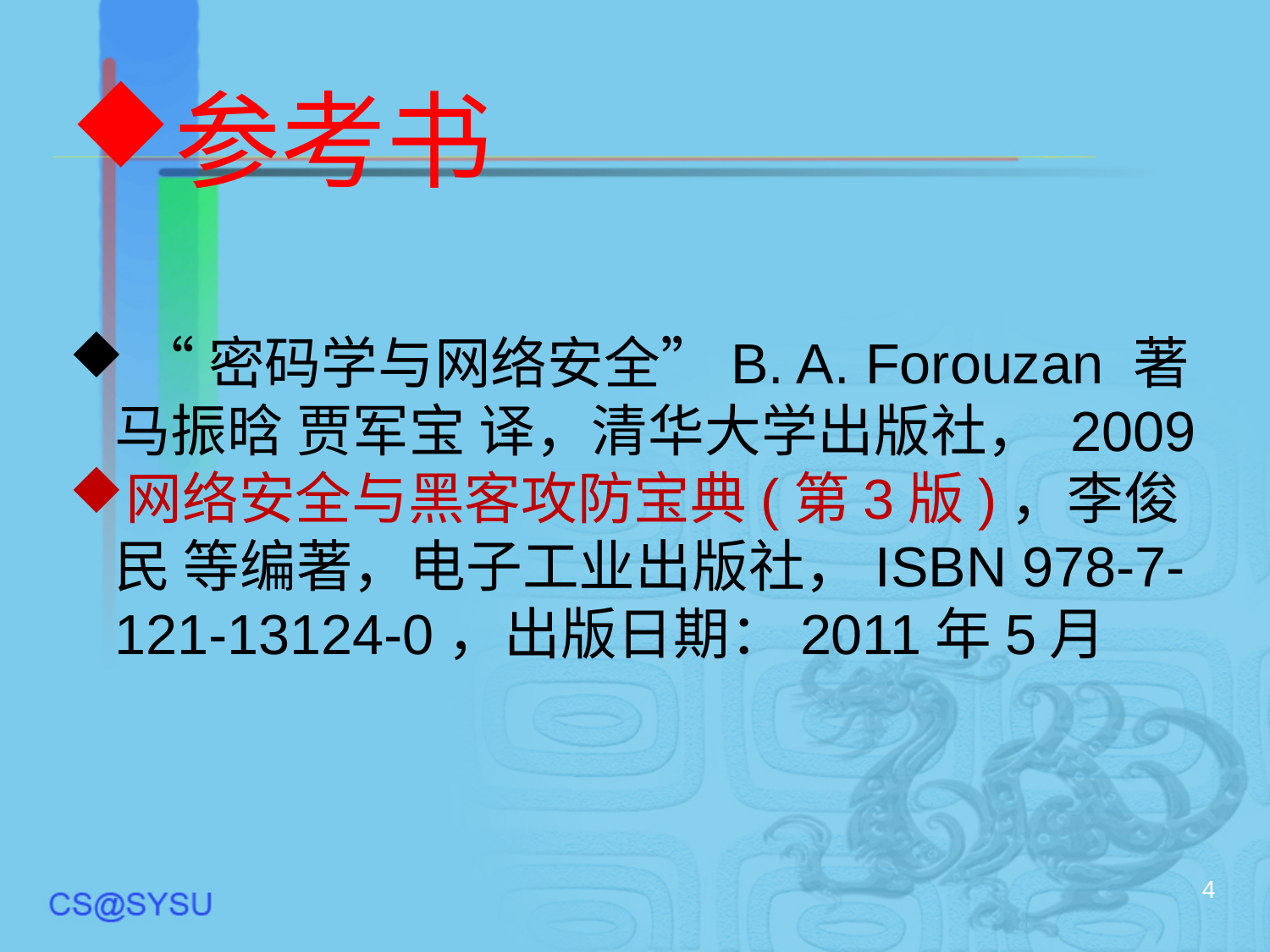

参考书

 “密码学与网络安全”B. A. Forouzan 著 马振晗 贾军宝 译，清华大学出版社， 2009
网络安全与黑客攻防宝典(第3版)，李俊民 等编著，电子工业出版社，ISBN 978-7-121-13124-0，出版日期：2011年5月

4